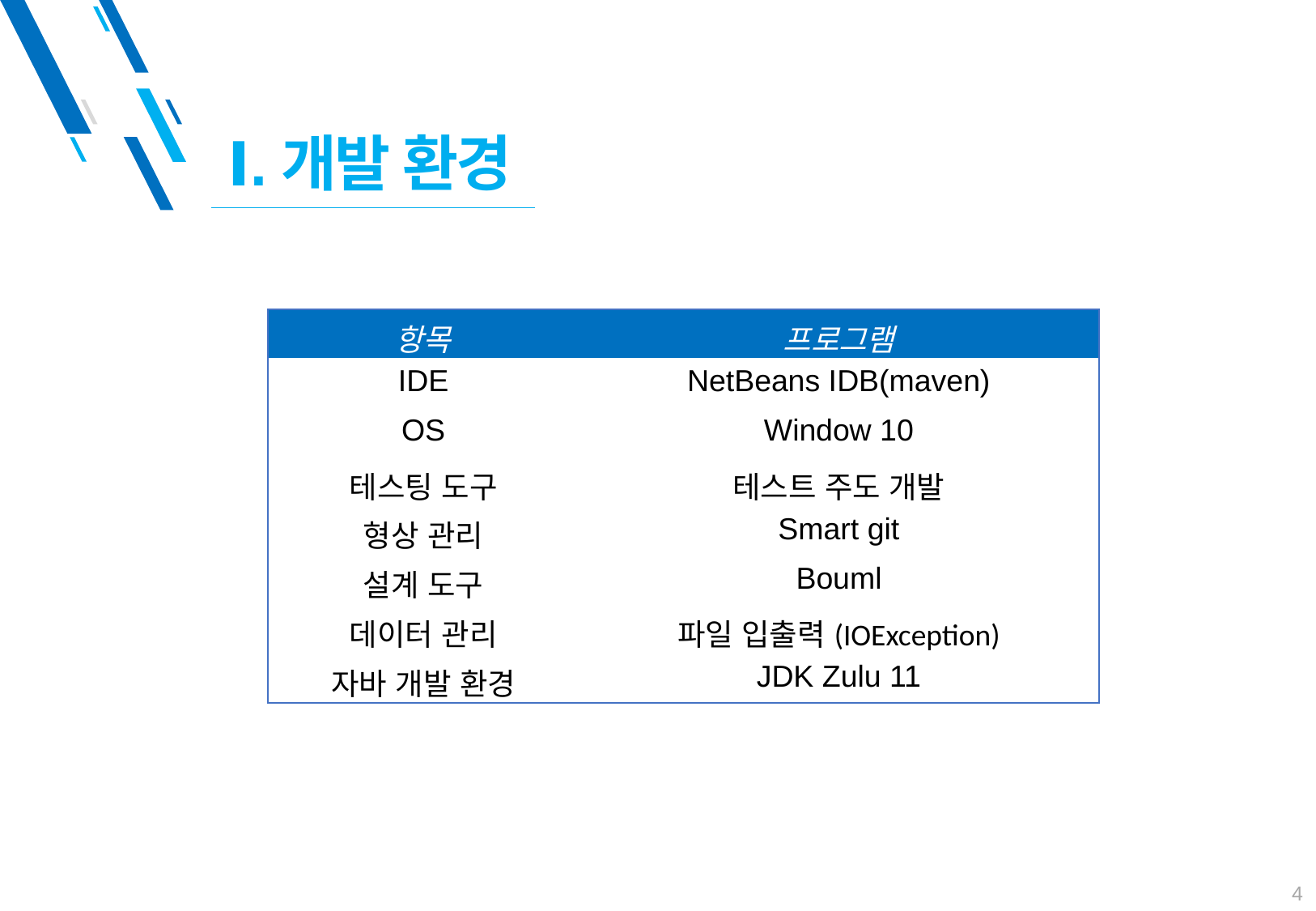

Ⅰ.개발 환경

| 항목 | 프로그램 |
| --- | --- |
| IDE | NetBeans IDB(maven) |
| OS | Window 10 |
| 테스팅 도구 | 테스트 주도 개발 |
| 형상 관리 | Smart git |
| 설계 도구 | Bouml |
| 데이터 관리 | 파일 입출력(IOException) |
| 자바 개발 환경 | JDK Zulu 11 |
4